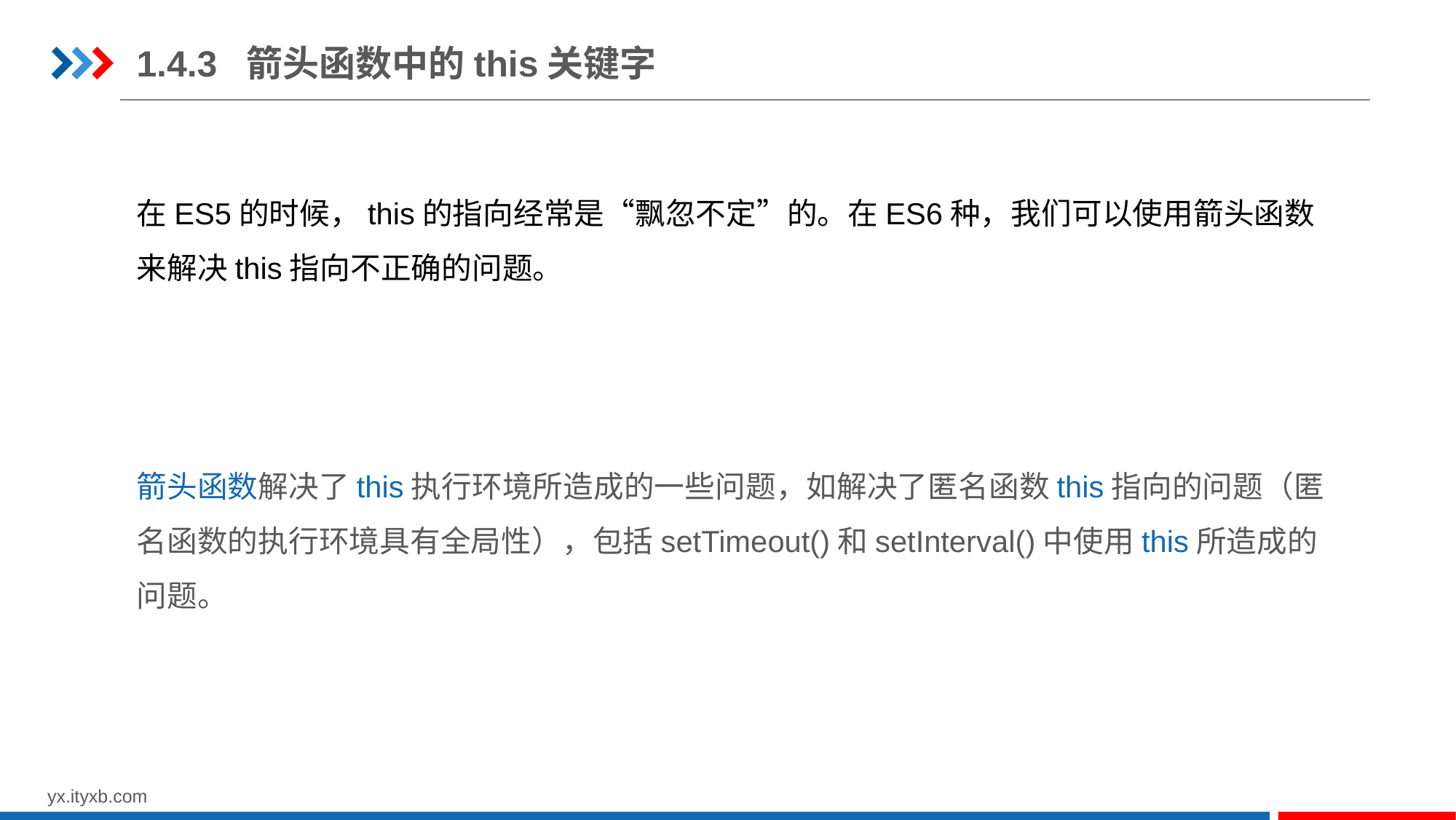

1.4.3  箭头函数中的this关键字
在ES5的时候，this的指向经常是“飘忽不定”的。在ES6种，我们可以使用箭头函数来解决this指向不正确的问题。

箭头函数解决了this执行环境所造成的一些问题，如解决了匿名函数this指向的问题（匿名函数的执行环境具有全局性），包括setTimeout()和setInterval()中使用this所造成的问题。